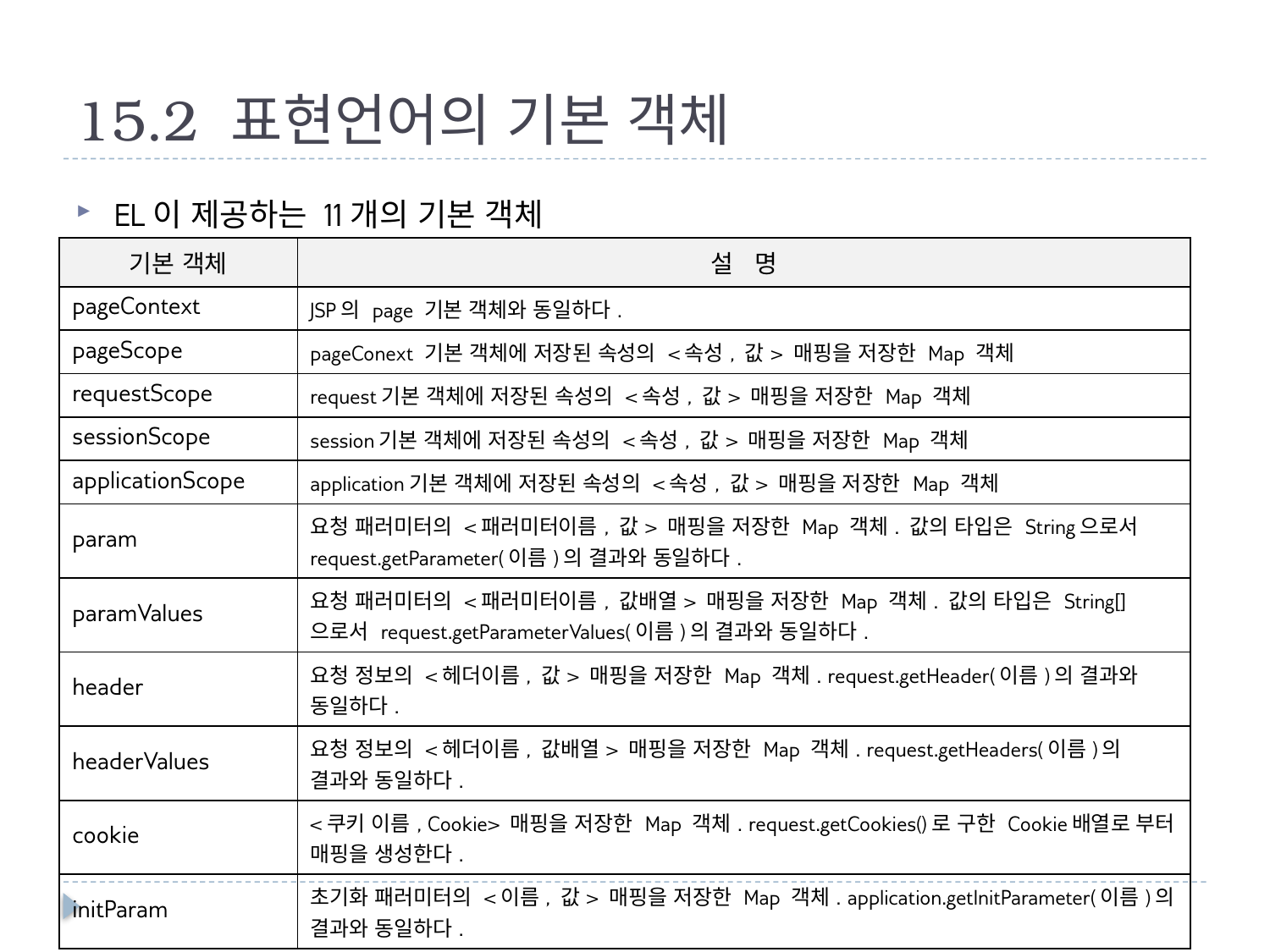

# 15.2 표현언어의 기본 객체
EL이 제공하는 11개의 기본 객체

| 기본 객체 | 설 명 |
| --- | --- |
| pageContext | JSP의 page 기본 객체와 동일하다. |
| pageScope | pageConext 기본 객체에 저장된 속성의 <속성, 값> 매핑을 저장한 Map 객체 |
| requestScope | request기본 객체에 저장된 속성의 <속성, 값> 매핑을 저장한 Map 객체 |
| sessionScope | session기본 객체에 저장된 속성의 <속성, 값> 매핑을 저장한 Map 객체 |
| applicationScope | application기본 객체에 저장된 속성의 <속성, 값> 매핑을 저장한 Map 객체 |
| param | 요청 패러미터의 <패러미터이름, 값> 매핑을 저장한 Map 객체. 값의 타입은 String으로서 request.getParameter(이름)의 결과와 동일하다. |
| paramValues | 요청 패러미터의 <패러미터이름, 값배열> 매핑을 저장한 Map 객체. 값의 타입은 String[]으로서 request.getParameterValues(이름)의 결과와 동일하다. |
| header | 요청 정보의 <헤더이름, 값> 매핑을 저장한 Map 객체. request.getHeader(이름)의 결과와 동일하다. |
| headerValues | 요청 정보의 <헤더이름, 값배열> 매핑을 저장한 Map 객체. request.getHeaders(이름)의 결과와 동일하다. |
| cookie | <쿠키 이름, Cookie> 매핑을 저장한 Map 객체. request.getCookies()로 구한 Cookie배열로 부터 매핑을 생성한다. |
| initParam | 초기화 패러미터의 <이름, 값> 매핑을 저장한 Map 객체. application.getInitParameter(이름)의 결과와 동일하다. |